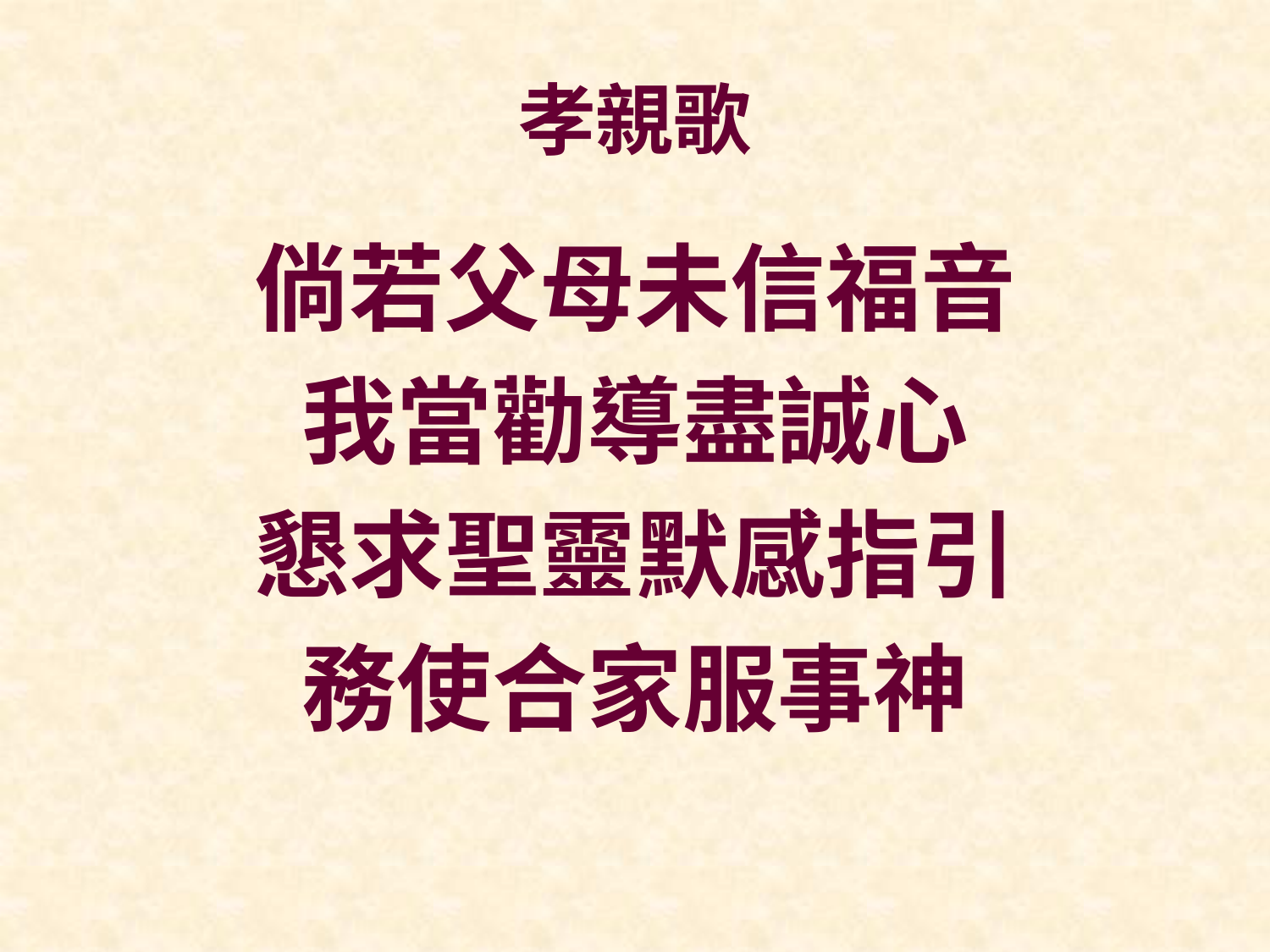

# 孝親歌
倘若父母未信福音
我當勸導盡誠心
懇求聖靈默感指引
務使合家服事神